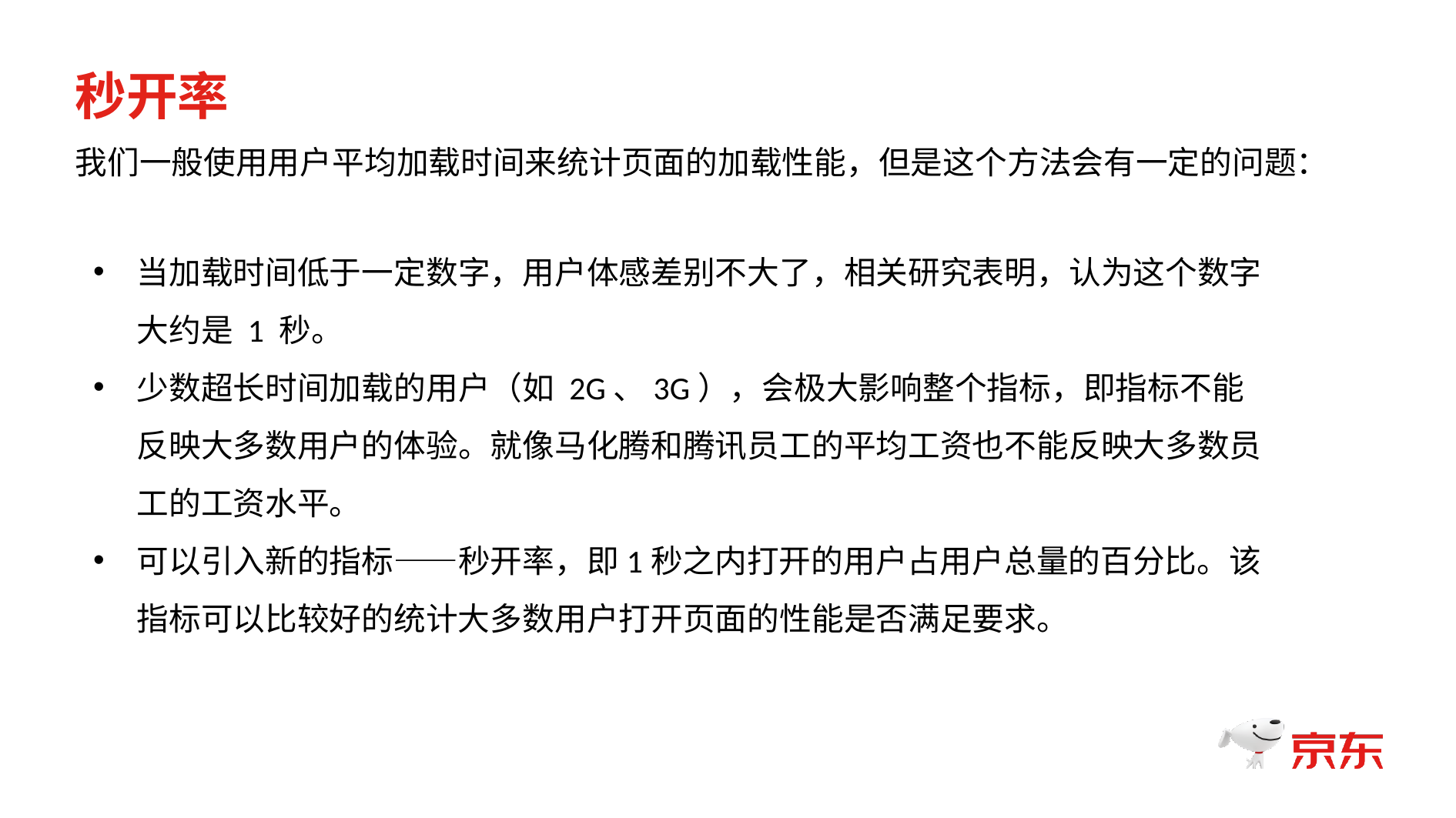

秒开率
我们一般使用用户平均加载时间来统计页面的加载性能，但是这个方法会有一定的问题：
当加载时间低于一定数字，用户体感差别不大了，相关研究表明，认为这个数字大约是 1 秒。
少数超长时间加载的用户（如 2G、3G），会极大影响整个指标，即指标不能反映大多数用户的体验。就像马化腾和腾讯员工的平均工资也不能反映大多数员工的工资水平。
可以引入新的指标——秒开率，即1秒之内打开的用户占用户总量的百分比。该指标可以比较好的统计大多数用户打开页面的性能是否满足要求。